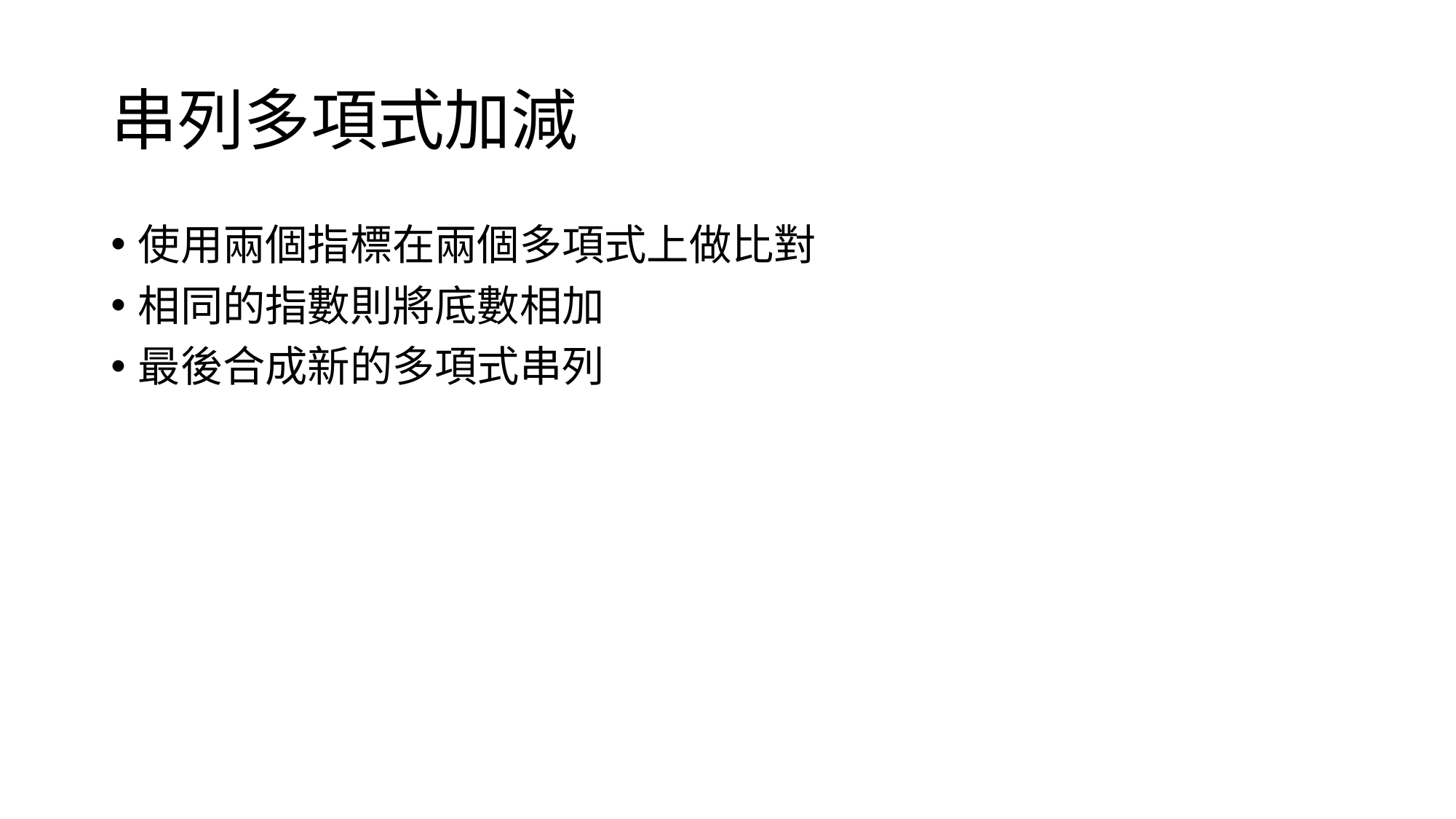

# 串列多項式加減
使用兩個指標在兩個多項式上做比對
相同的指數則將底數相加
最後合成新的多項式串列